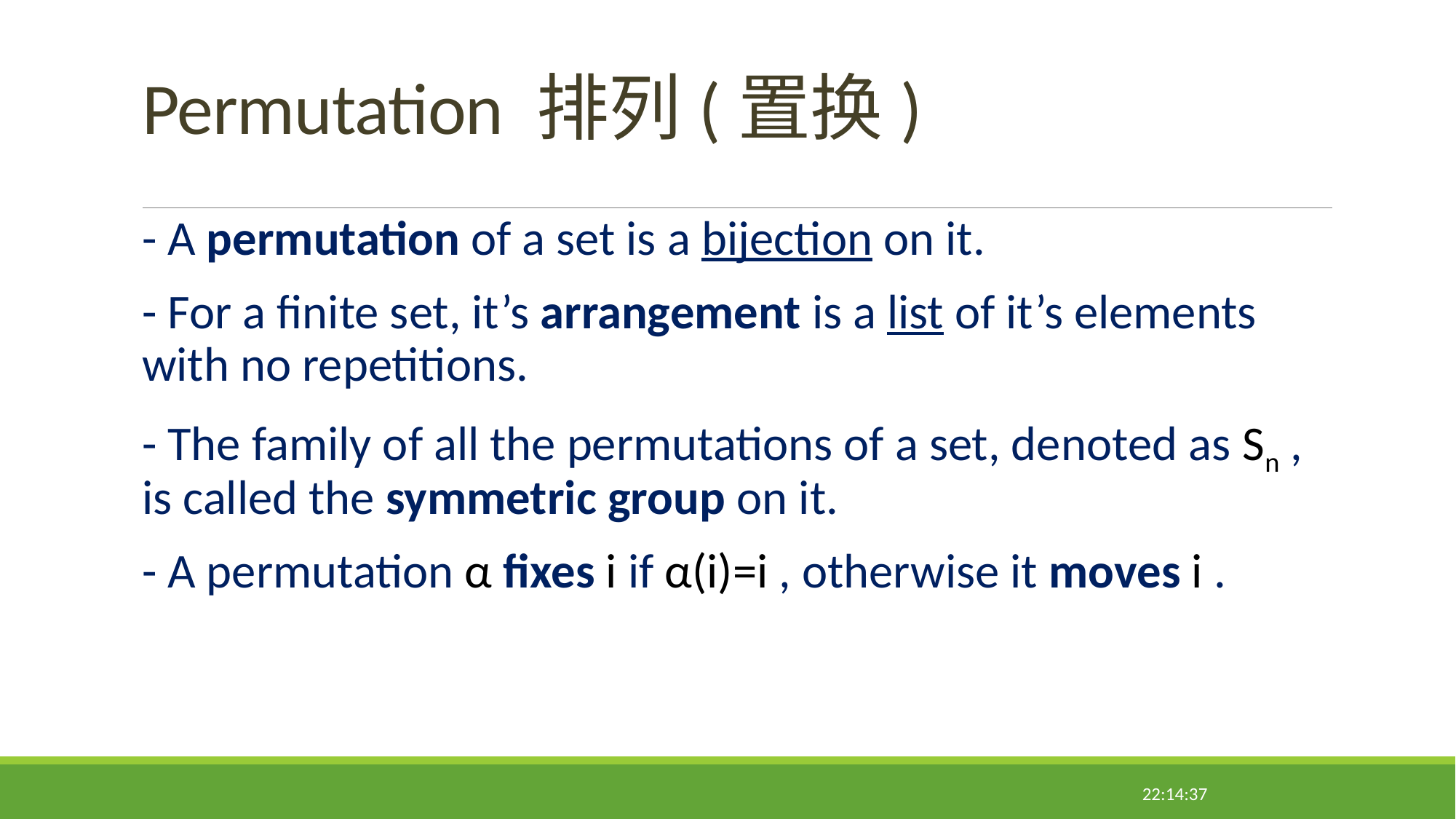

# Permutation 排列(置换)
- A permutation of a set is a bijection on it.
- For a finite set, it’s arrangement is a list of it’s elements with no repetitions.
- The family of all the permutations of a set, denoted as Sn , is called the symmetric group on it.
- A permutation α fixes i if α(i)=i , otherwise it moves i .

22:14:37